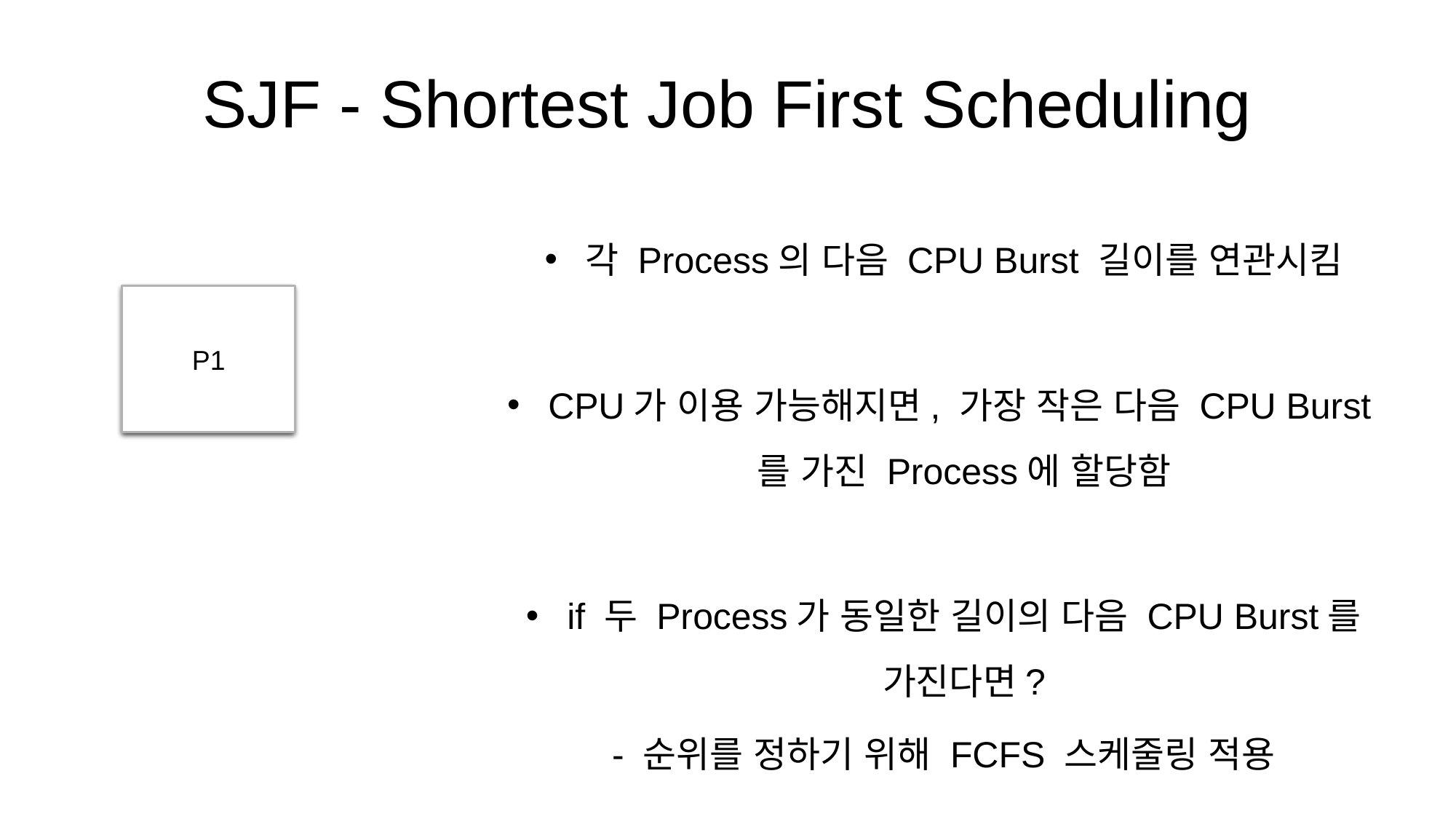

# SJF - Shortest Job First Scheduling
각 Process의 다음 CPU Burst 길이를 연관시킴

CPU가 이용 가능해지면, 가장 작은 다음 CPU Burst를 가진 Process에 할당함

if 두 Process가 동일한 길이의 다음 CPU Burst를 가진다면?
- 순위를 정하기 위해 FCFS 스케줄링 적용

P1